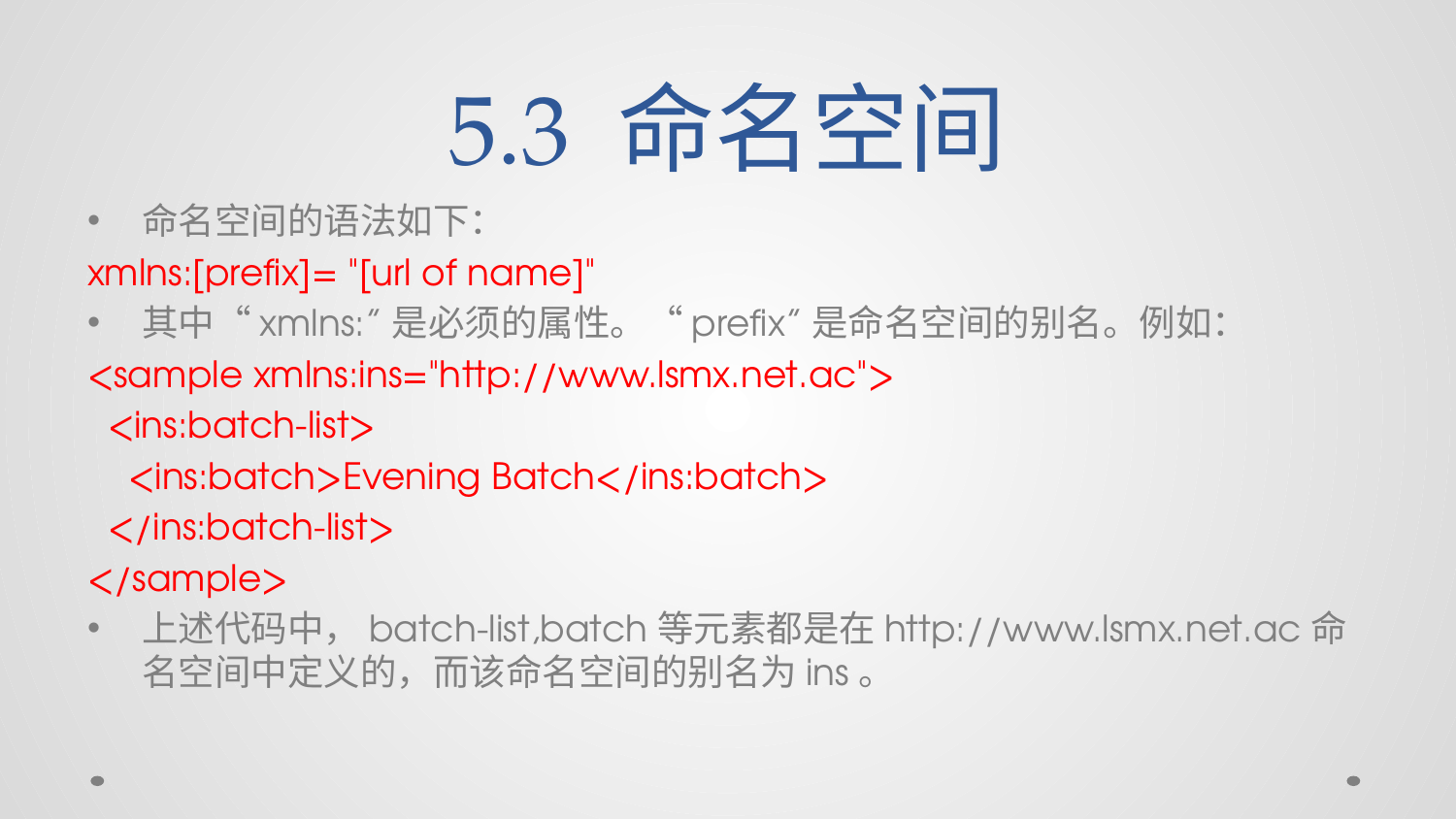

# 5.3 命名空间
命名空间的语法如下：
xmlns:[prefix]= "[url of name]"
其中“xmlns:”是必须的属性。“prefix”是命名空间的别名。例如：
<sample xmlns:ins="http://www.lsmx.net.ac">
  <ins:batch-list>
    <ins:batch>Evening Batch</ins:batch>
  </ins:batch-list>
</sample>
上述代码中，batch-list,batch等元素都是在http://www.lsmx.net.ac命名空间中定义的，而该命名空间的别名为ins。